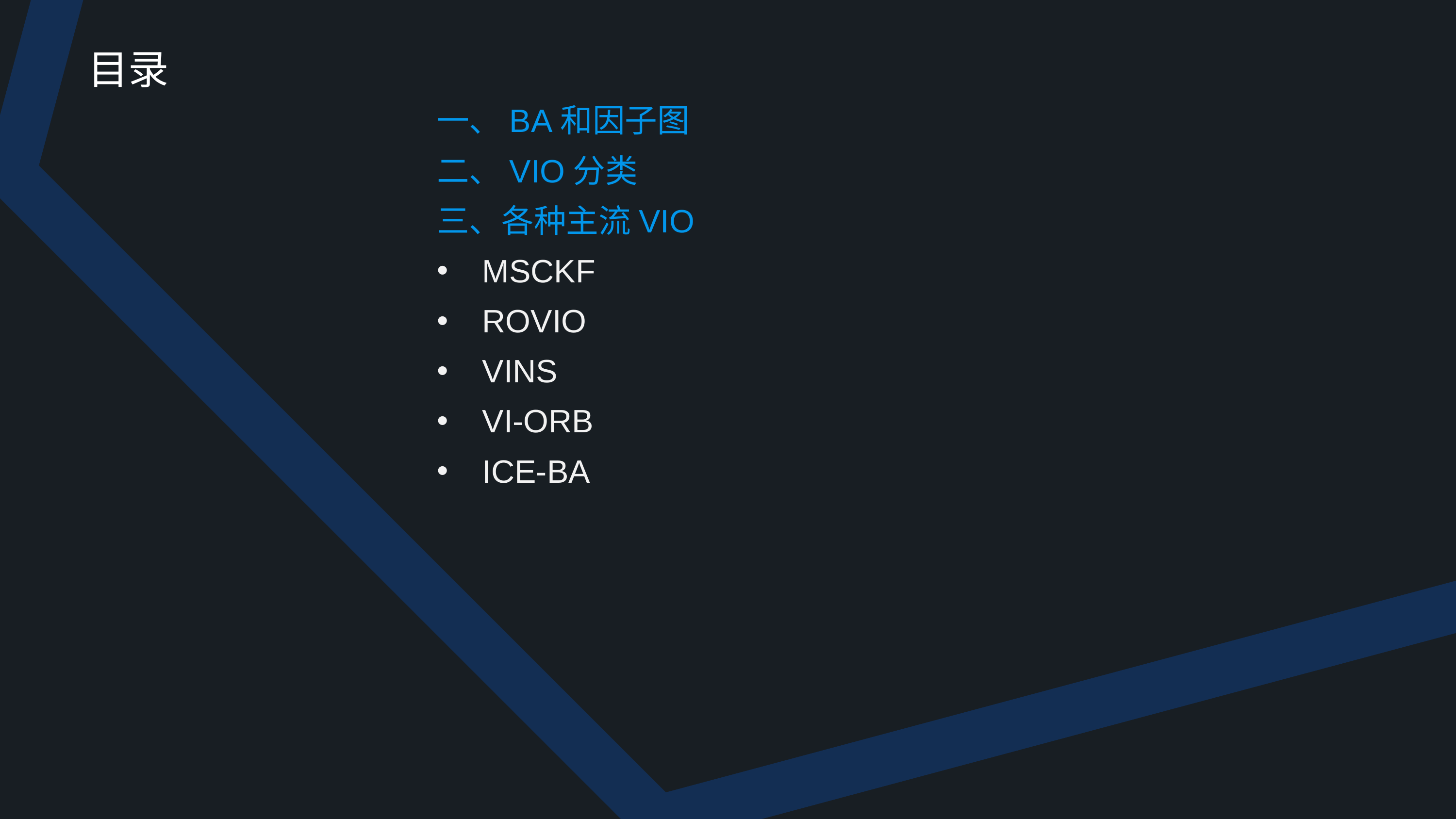

# 目录
一、BA和因子图
二、VIO分类
三、各种主流VIO
MSCKF
ROVIO
VINS
VI-ORB
ICE-BA